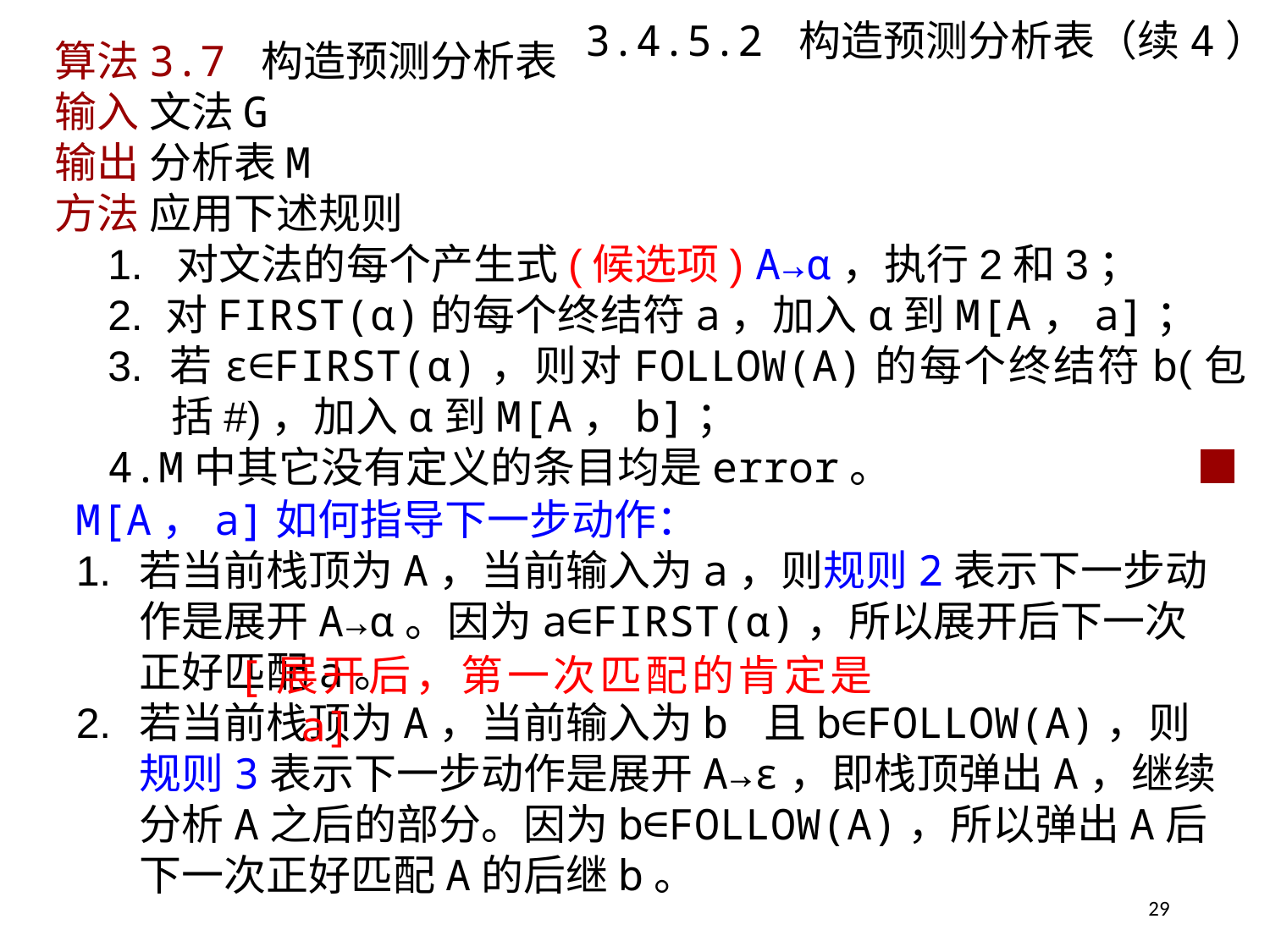

# 3.4.5.2 构造预测分析表（续4）
算法3.7 构造预测分析表
输入 文法G
输出 分析表M
方法 应用下述规则
1.  对文法的每个产生式(候选项) A→α，执行2和3；
2. 对FIRST(α)的每个终结符a，加入α到M[A，a]；
3. 若ε∈FIRST(α)，则对FOLLOW(A)的每个终结符b(包括#)，加入α到M[A，b]；
4.M中其它没有定义的条目均是error。 			 ■
M[A，a]如何指导下一步动作：
若当前栈顶为A，当前输入为a，则规则2表示下一步动作是展开A→α。因为a∈FIRST(α)，所以展开后下一次正好匹配a。
若当前栈顶为A，当前输入为b 且b∈FOLLOW(A)，则规则3表示下一步动作是展开A→ε，即栈顶弹出A，继续分析A之后的部分。因为b∈FOLLOW(A)，所以弹出A后下一次正好匹配A的后继b。
[展开后，第一次匹配的肯定是a]
29